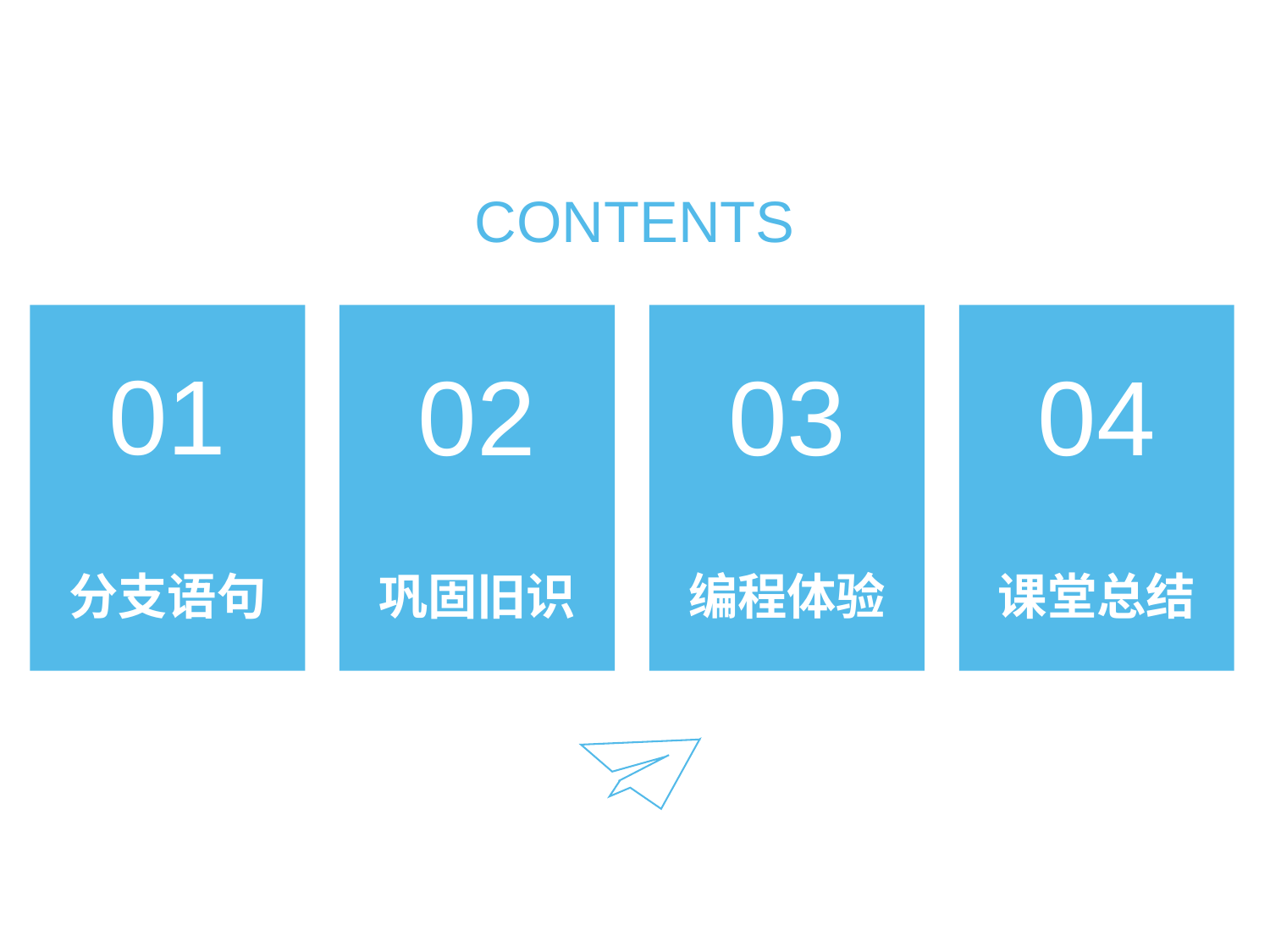

CONTENTS

01
分支语句
02
03
04
巩固旧识
编程体验
课堂总结